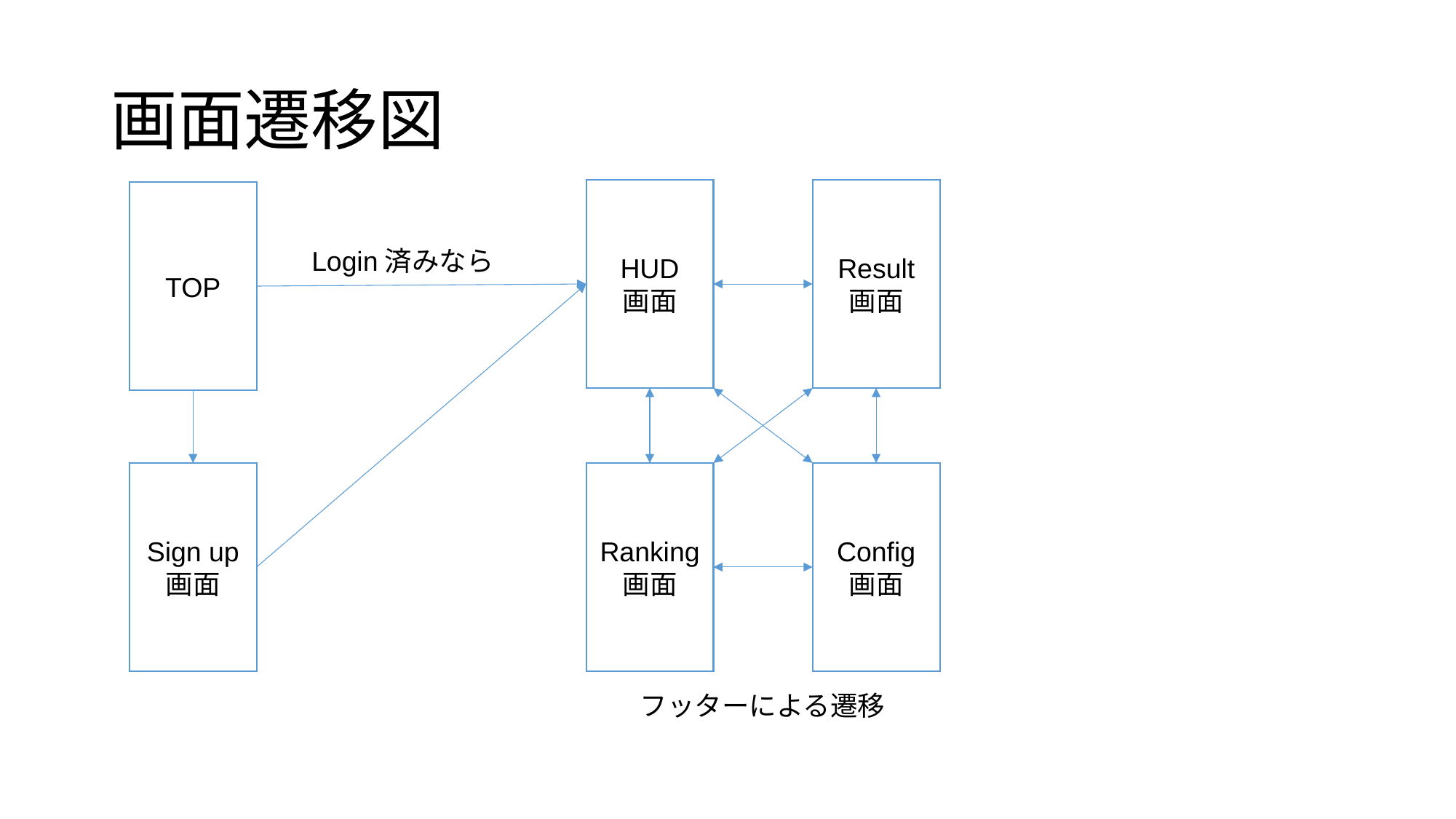

# 画面遷移図
HUD
画面
Result
画面
TOP
Login済みなら
Sign up
画面
Ranking
画面
Config
画面
フッターによる遷移